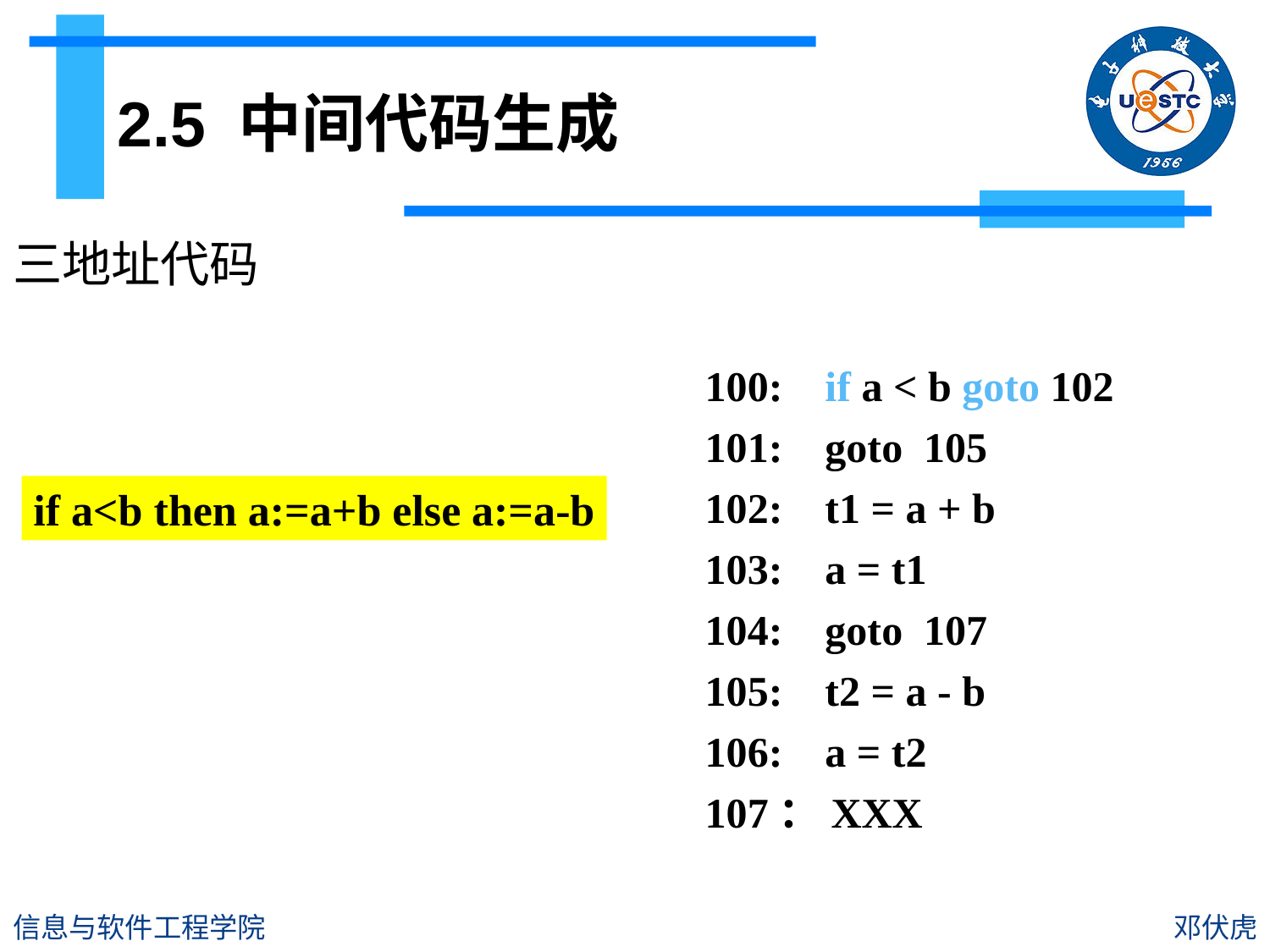

# 2.5 中间代码生成
三地址代码

100:    if a < b goto 102
101:    goto  105
102:    t1 = a + b
103:    a = t1
104:    goto  107
105:    t2 = a - b
106:    a = t2
107：XXX
if a<b then a:=a+b else a:=a-b
49
信息与软件工程学院
邓伏虎